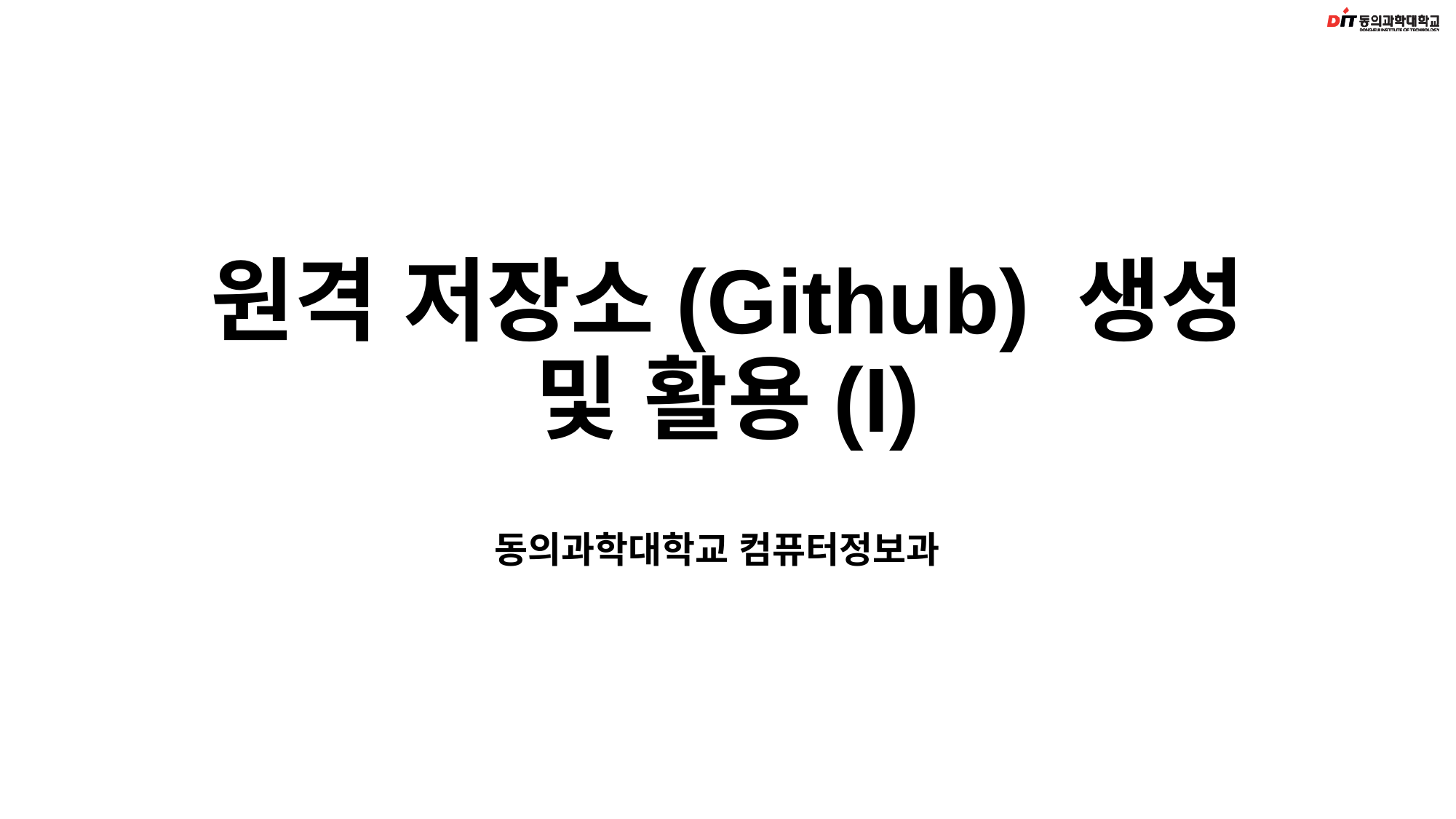

# 원격 저장소(Github) 생성 및 활용(I)
동의과학대학교 컴퓨터정보과